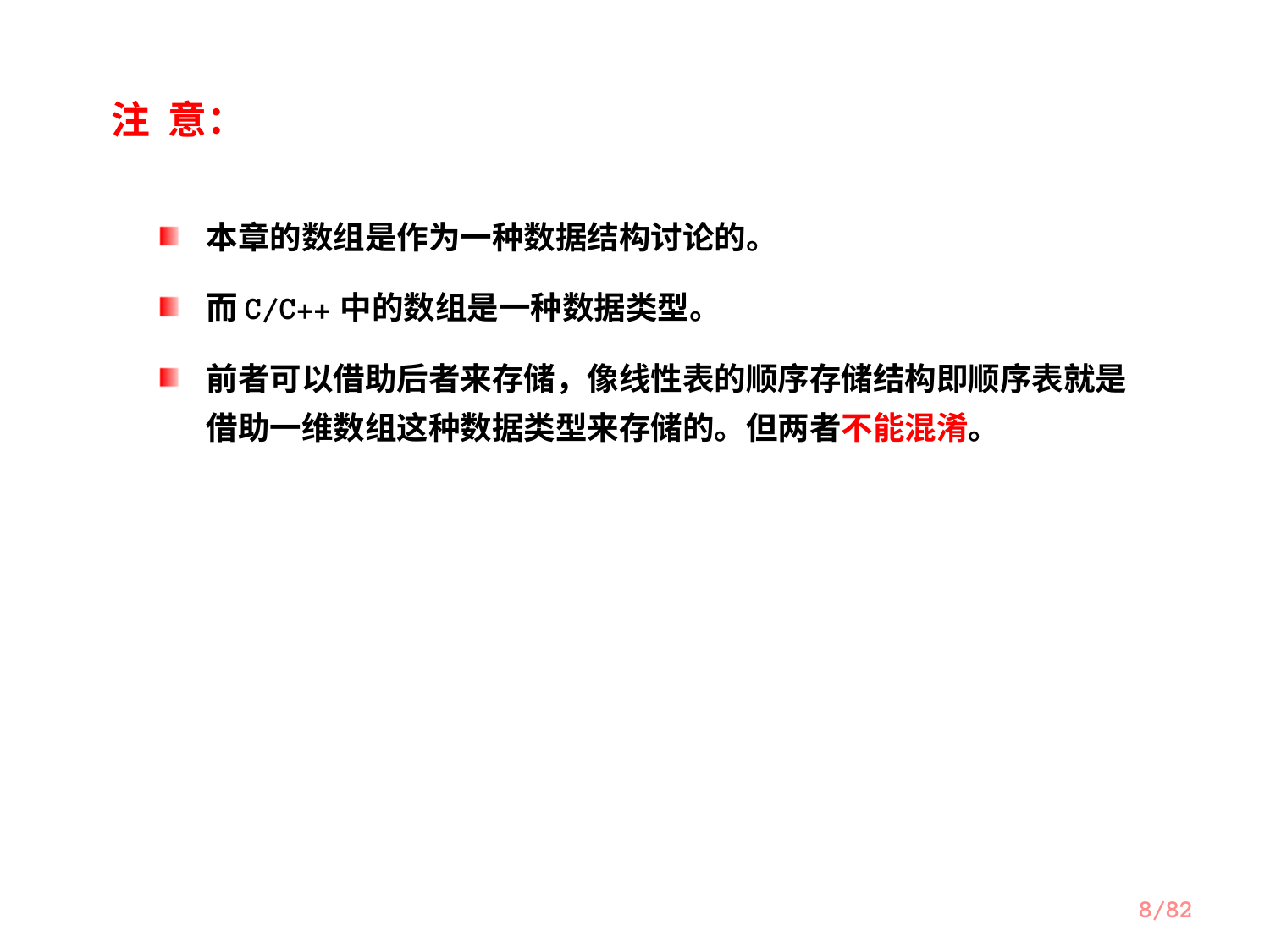

注  意：
本章的数组是作为一种数据结构讨论的。
而C/C++中的数组是一种数据类型。
前者可以借助后者来存储，像线性表的顺序存储结构即顺序表就是借助一维数组这种数据类型来存储的。但两者不能混淆。
8/82